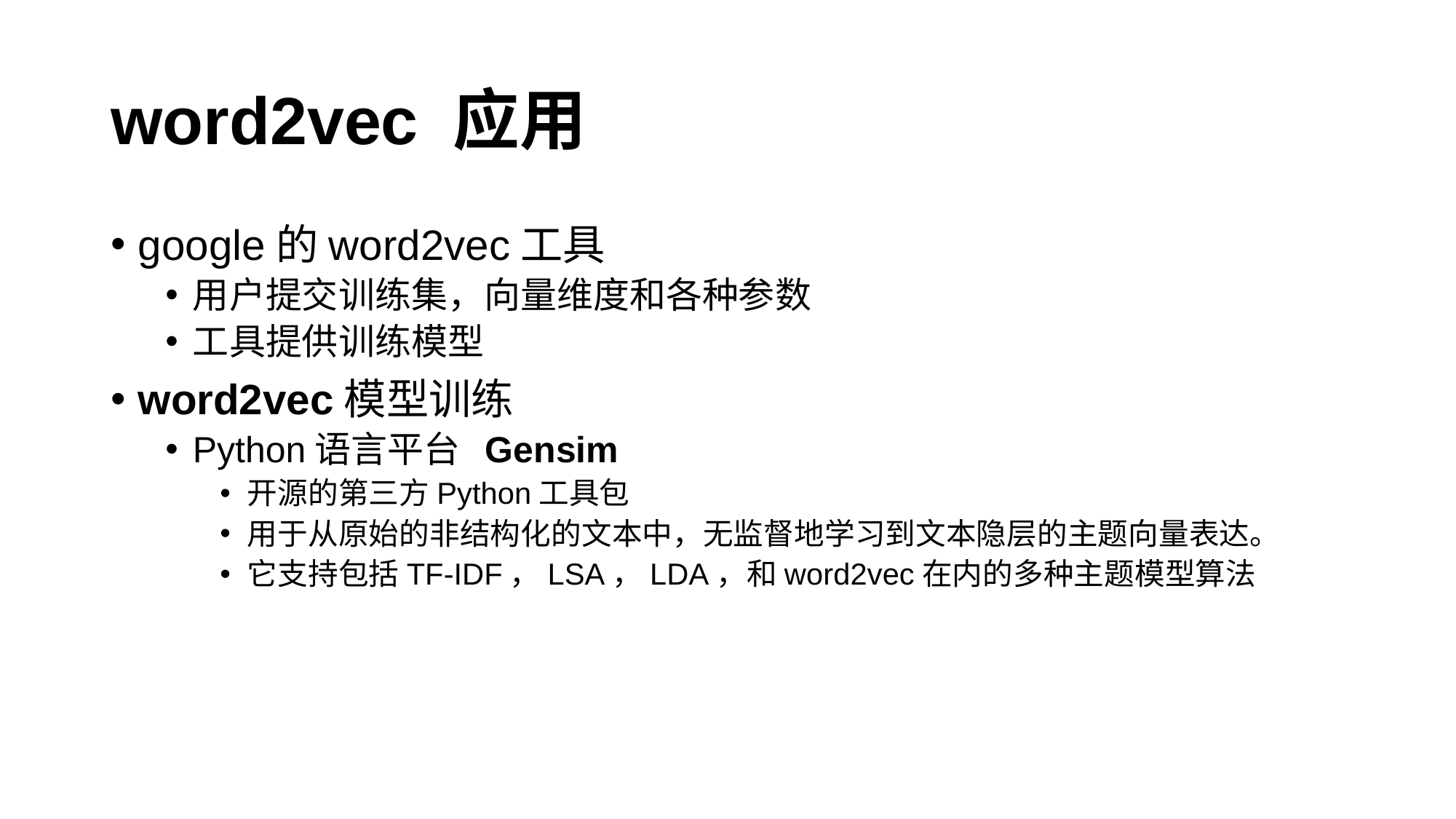

# word2vec 应用
google的word2vec工具
用户提交训练集，向量维度和各种参数
工具提供训练模型
word2vec模型训练
Python语言平台  Gensim
开源的第三方Python工具包
用于从原始的非结构化的文本中，无监督地学习到文本隐层的主题向量表达。
它支持包括TF-IDF，LSA，LDA，和word2vec在内的多种主题模型算法